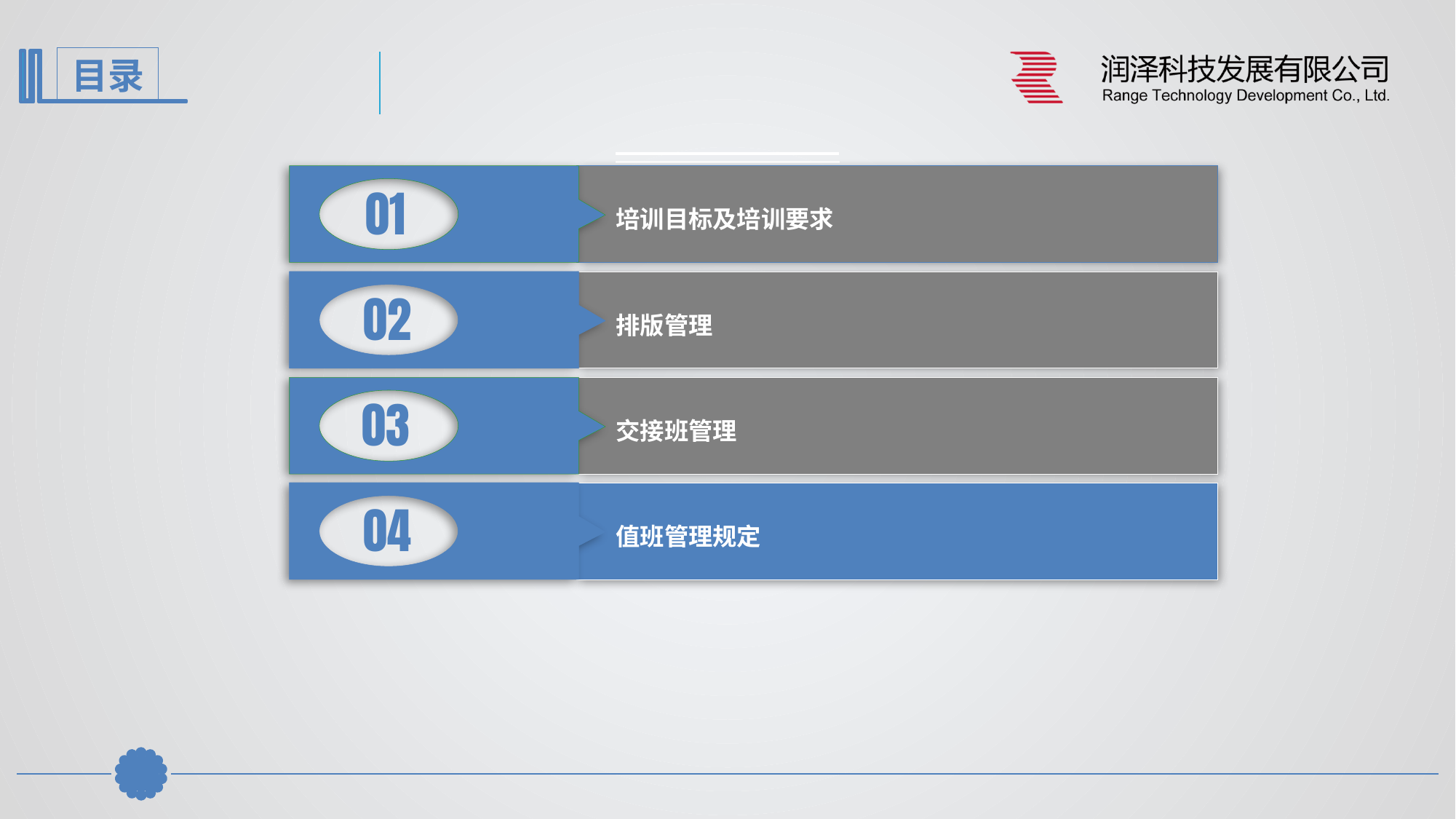

01
培训目标及培训要求

02
排版管理

03
交接班管理

04
值班管理规定
10